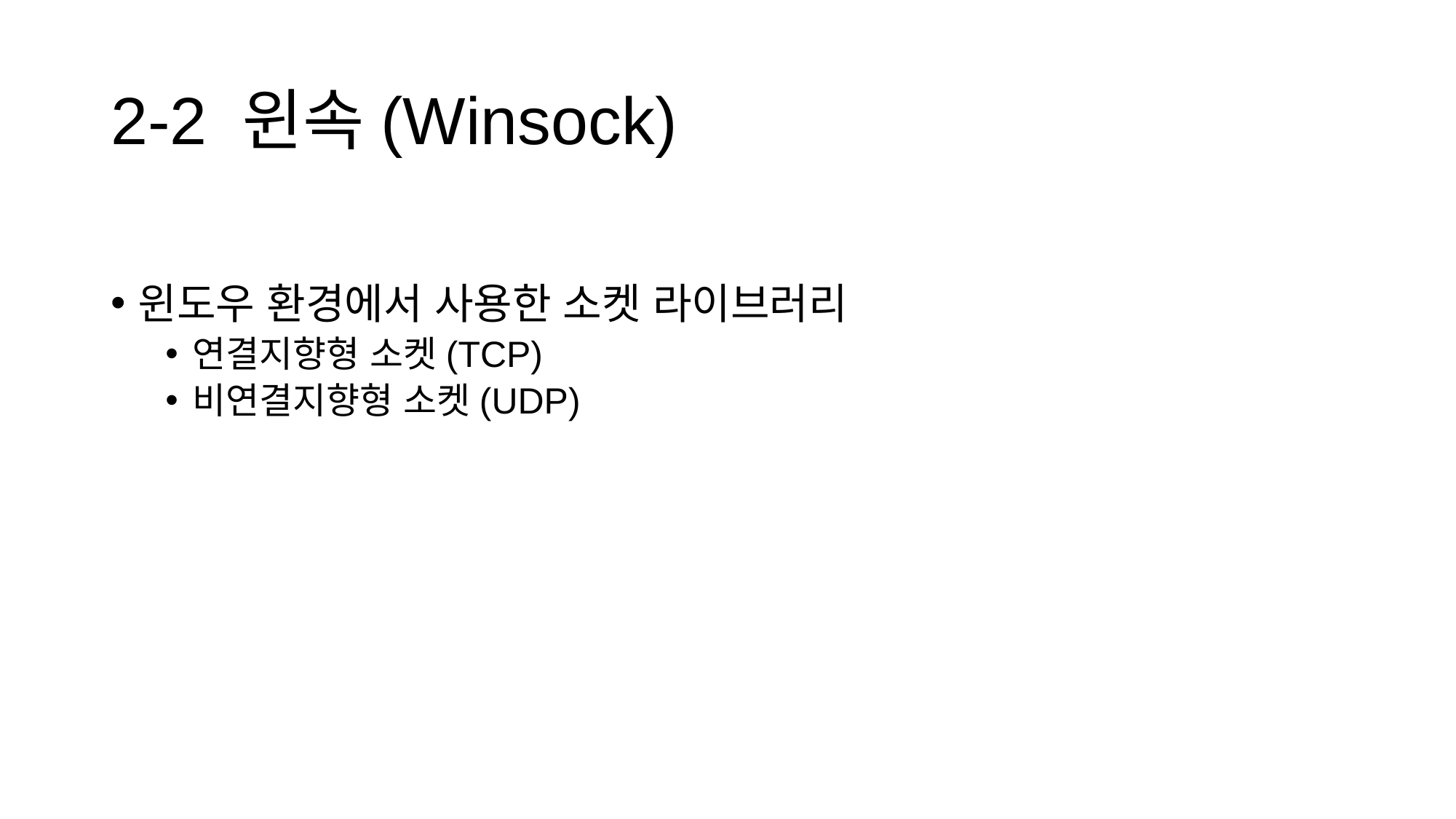

# 2-2 윈속(Winsock)

윈도우 환경에서 사용한 소켓 라이브러리
연결지향형 소켓(TCP)
비연결지향형 소켓(UDP)